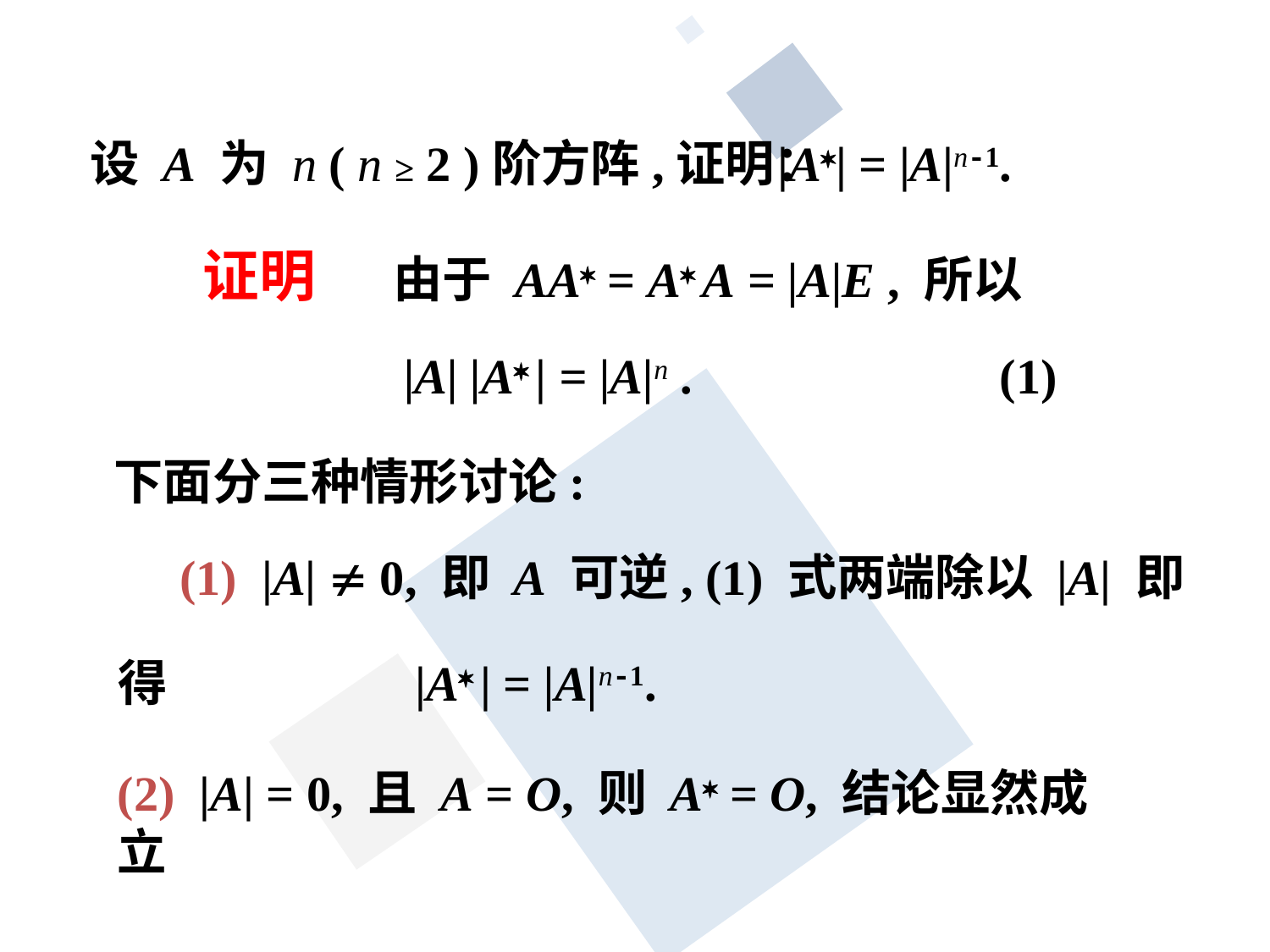

设 A 为 n ( n ≥ 2 )阶方阵,证明：
|A∗| = |A|n-1.
证明
由于 AA∗ = A∗ A = |A|E , 所以
|A| |A∗ | = |A|n .                         (1)
下面分三种情形讨论:
(1)  |A| ≠ 0, 即 A 可逆, (1) 式两端除以 |A| 即
得                     |A∗ | = |A|n-1.
(2)  |A| = 0, 且 A = O, 则 A∗ = O, 结论显然成立